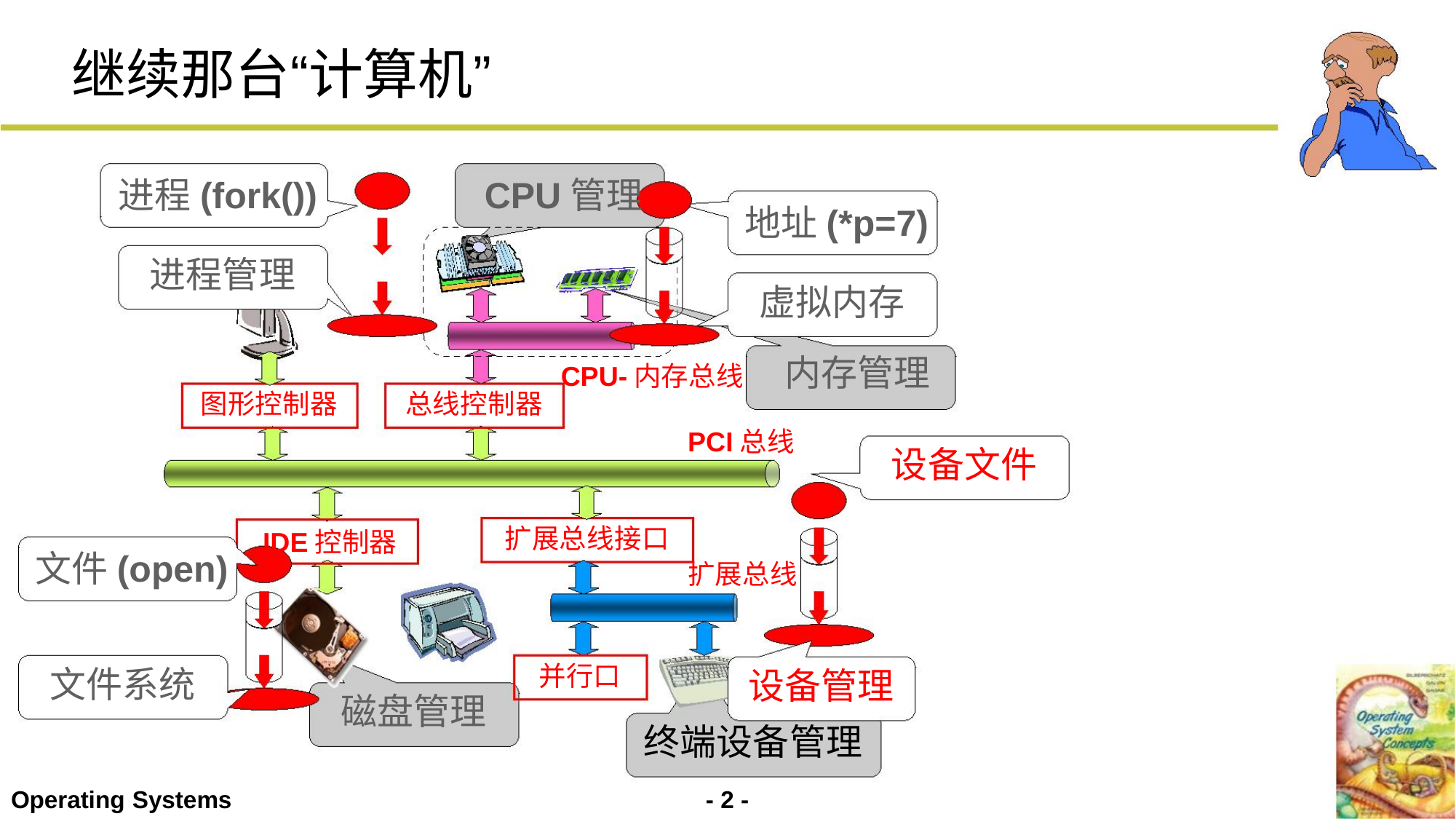

继续那台“计算机”
进程(fork())
CPU管理
地址(*p=7)
进程管理
虚拟内存
CPU-内存总线 内存管理
总线控制器
图形控制器
PCI总线
设备文件
扩展总线接口
IDE控制器
文件(open)
扩展总线
并行口
文件系统
设备管理
磁盘管理
终端设备管理
- 2 -
Operating Systems